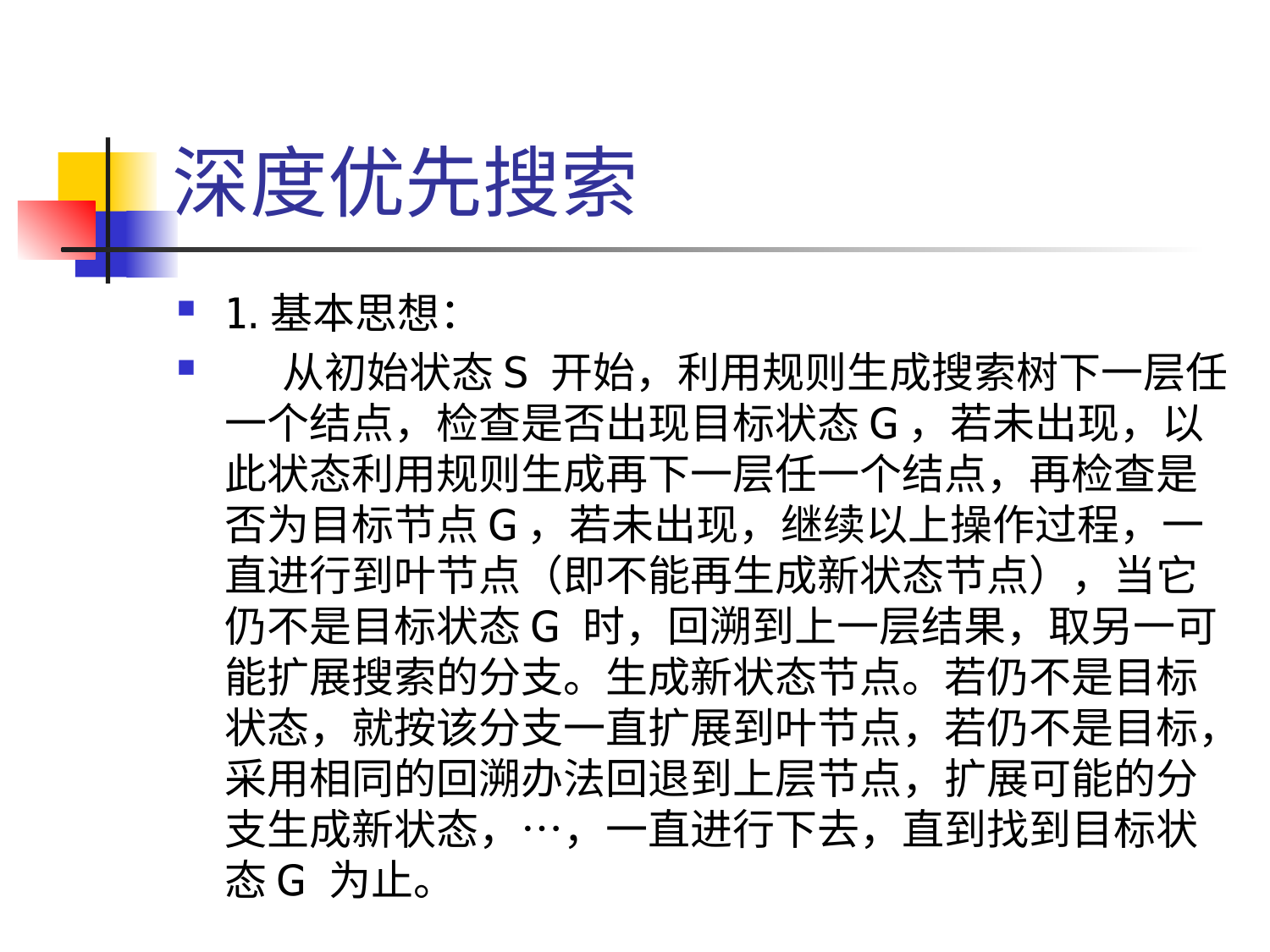

# 深度优先搜索
1.基本思想：
     从初始状态S 开始，利用规则生成搜索树下一层任一个结点，检查是否出现目标状态G，若未出现，以此状态利用规则生成再下一层任一个结点，再检查是否为目标节点G，若未出现，继续以上操作过程，一直进行到叶节点（即不能再生成新状态节点），当它仍不是目标状态G 时，回溯到上一层结果，取另一可能扩展搜索的分支。生成新状态节点。若仍不是目标状态，就按该分支一直扩展到叶节点，若仍不是目标，采用相同的回溯办法回退到上层节点，扩展可能的分支生成新状态，…，一直进行下去，直到找到目标状态G 为止。